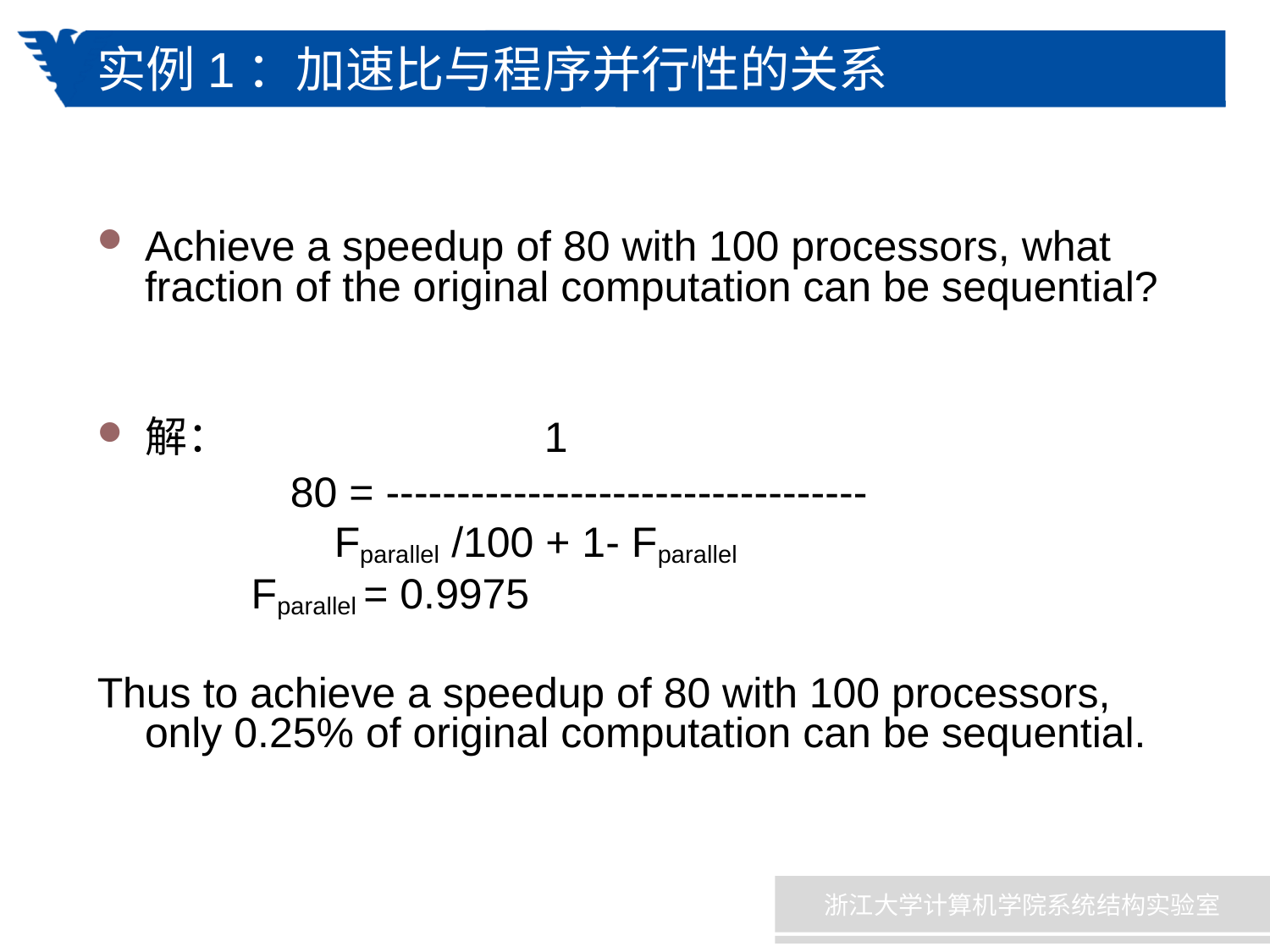

# 实例1：加速比与程序并行性的关系
Achieve a speedup of 80 with 100 processors, what fraction of the original computation can be sequential?

解：                                1
           80 = ----------------------------------
                    Fparallel /100 + 1- Fparallel
             Fparallel = 0.9975

Thus to achieve a speedup of 80 with 100 processors, only 0.25% of original computation can be sequential.